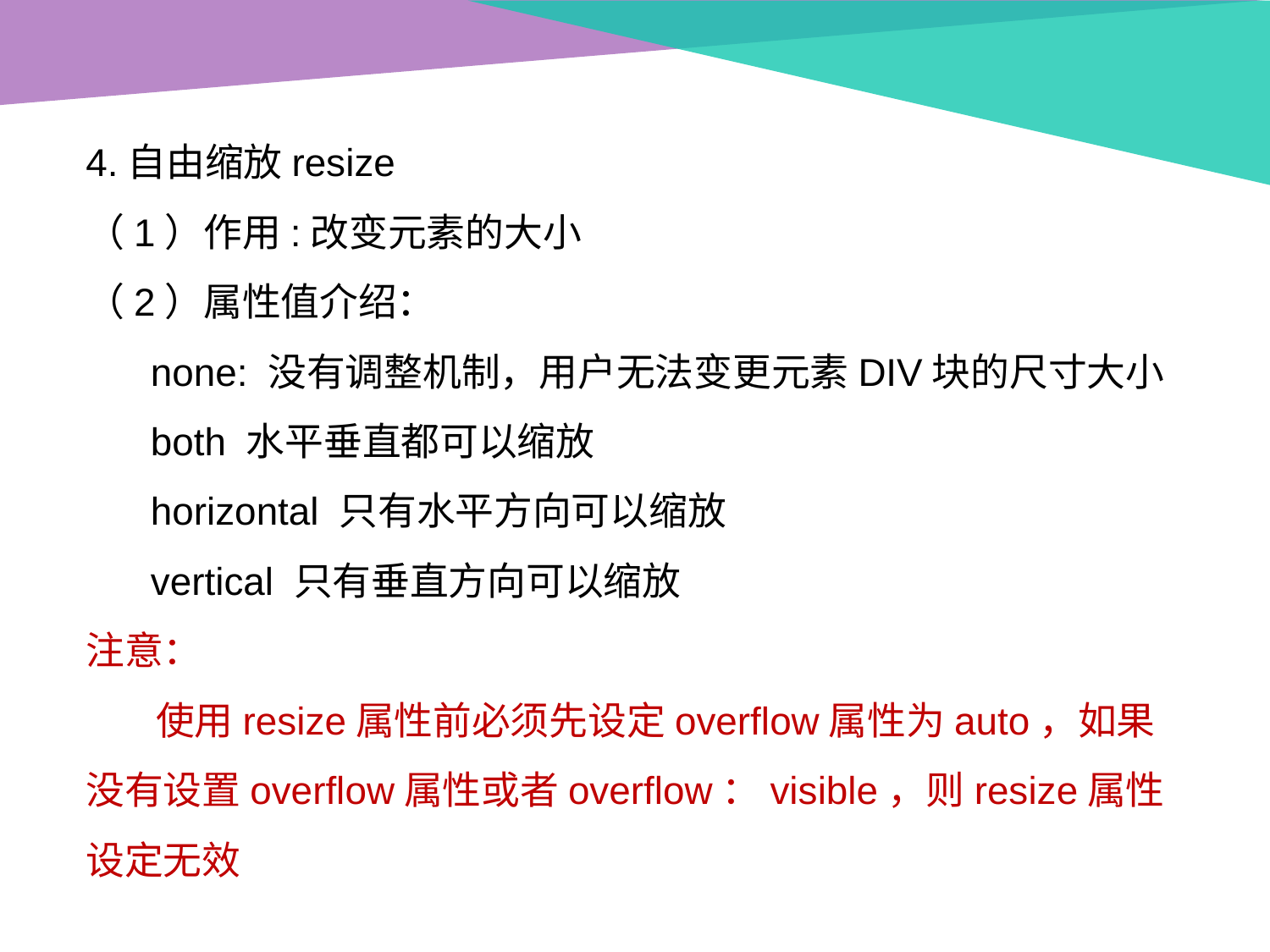

4.自由缩放resize
（1）作用:改变元素的大小
（2）属性值介绍：
      none: 没有调整机制，用户无法变更元素DIV块的尺寸大小
      both 水平垂直都可以缩放
      horizontal 只有水平方向可以缩放
      vertical 只有垂直方向可以缩放
注意：
       使用resize属性前必须先设定overflow属性为auto，如果没有设置overflow属性或者overflow：visible，则resize属性设定无效